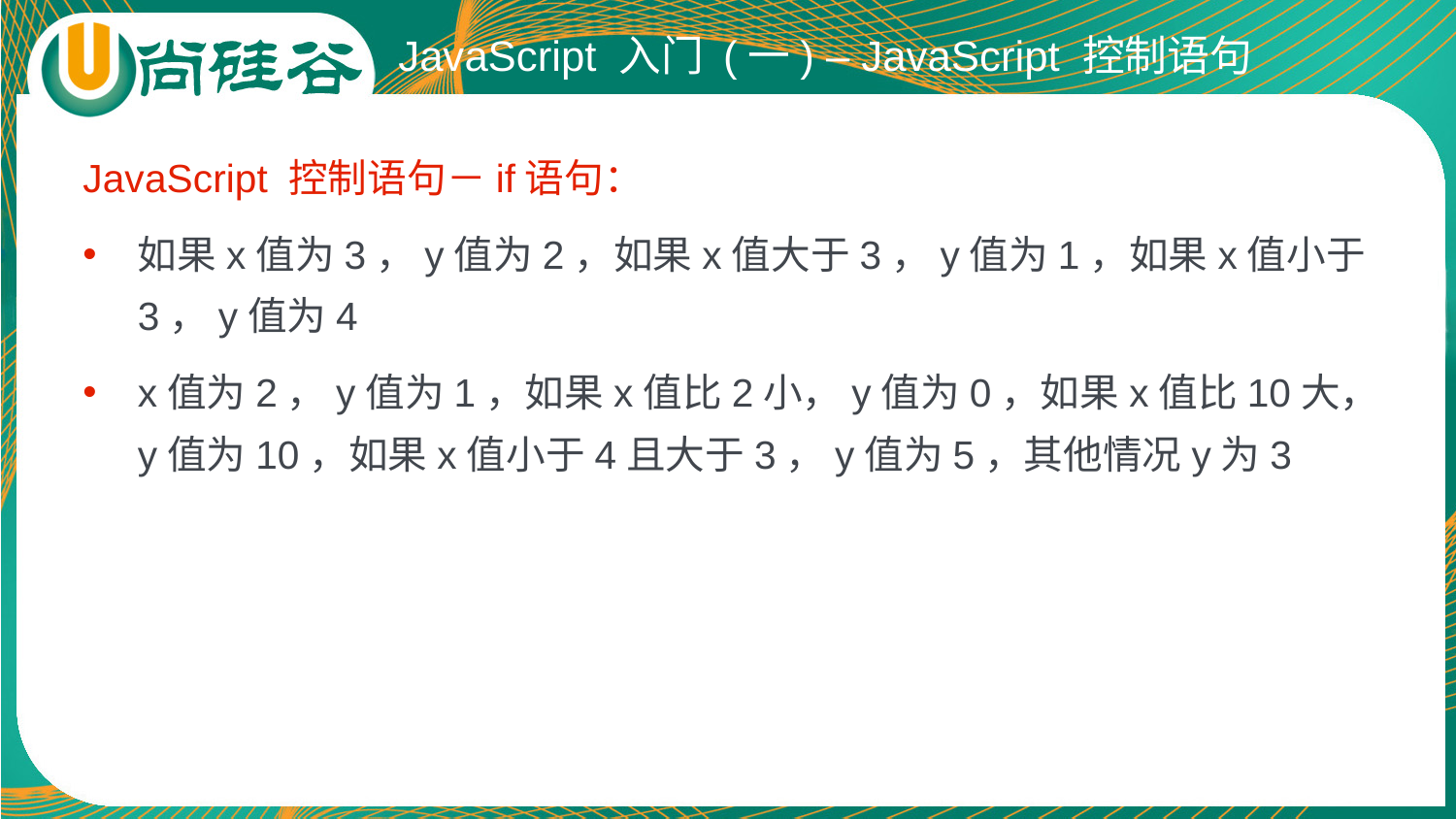

# JavaScript 入门 (一) – JavaScript 控制语句
JavaScript 控制语句－if语句：
如果x值为3，y值为2，如果x值大于3，y值为1，如果x值小于3，y值为4
x值为2，y值为1，如果x值比2小，y值为0，如果x值比10大，y值为10，如果x值小于4且大于3，y值为5，其他情况y为3